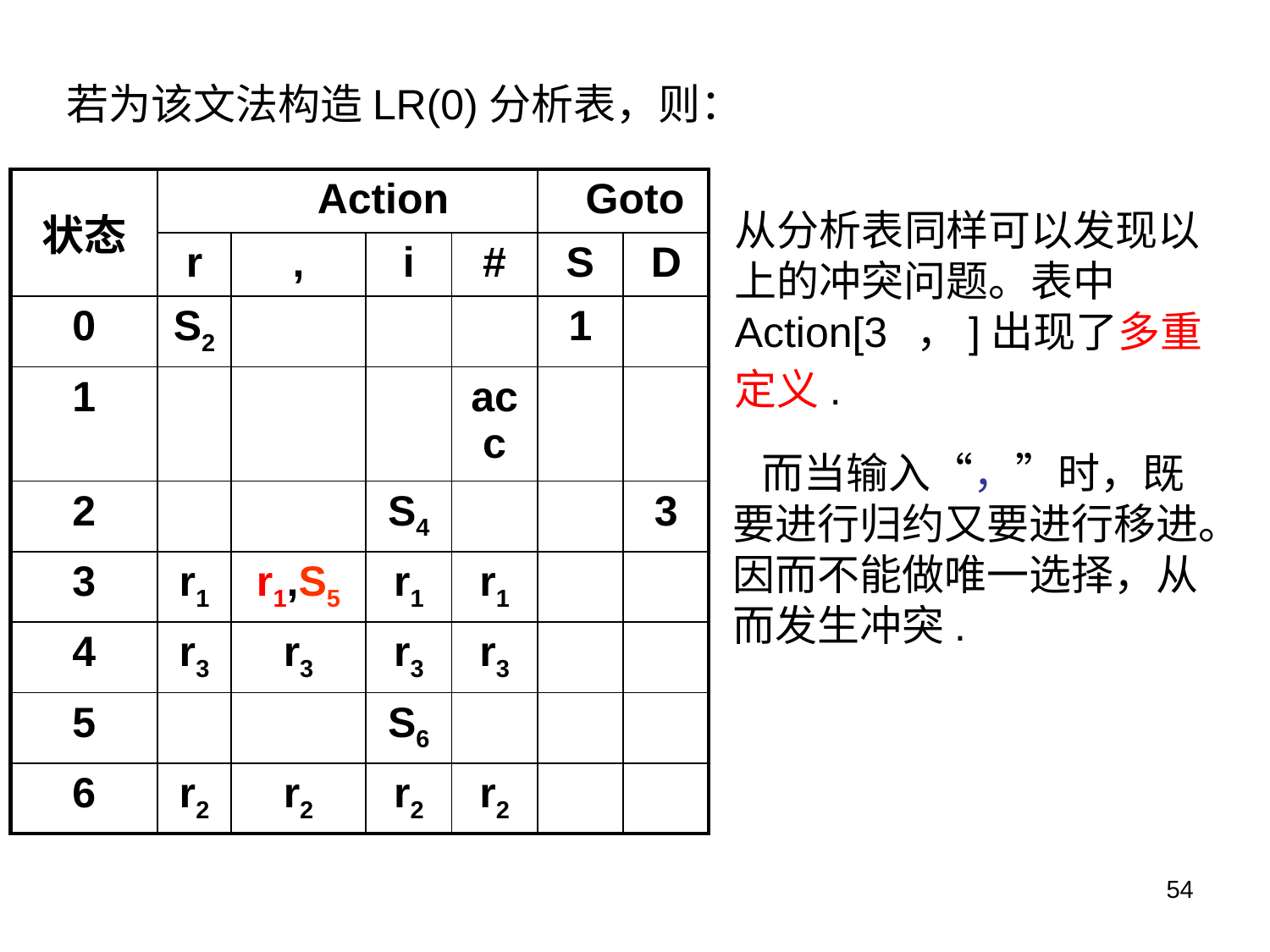

若为该文法构造LR(0)分析表，则：
| 状态 | Action |  |  |  | Goto |  |
| --- | --- | --- | --- | --- | --- | --- |
|  | r | , | i | # | S | D |
| 0 | S2 |  |  |  | 1 |  |
| 1 |  |  |  | acc |  |  |
| 2 |  |  | S4 |  |  | 3 |
| 3 | r1 | r1,S5 | r1 | r1 |  |  |
| 4 | r3 | r3 | r3 | r3 |  |  |
| 5 |  |  | S6 |  |  |  |
| 6 | r2 | r2 | r2 | r2 |  |  |
从分析表同样可以发现以上的冲突问题。表中Action[3  ，]出现了多重定义.
  而当输入“，”时，既要进行归约又要进行移进。因而不能做唯一选择，从而发生冲突.

54